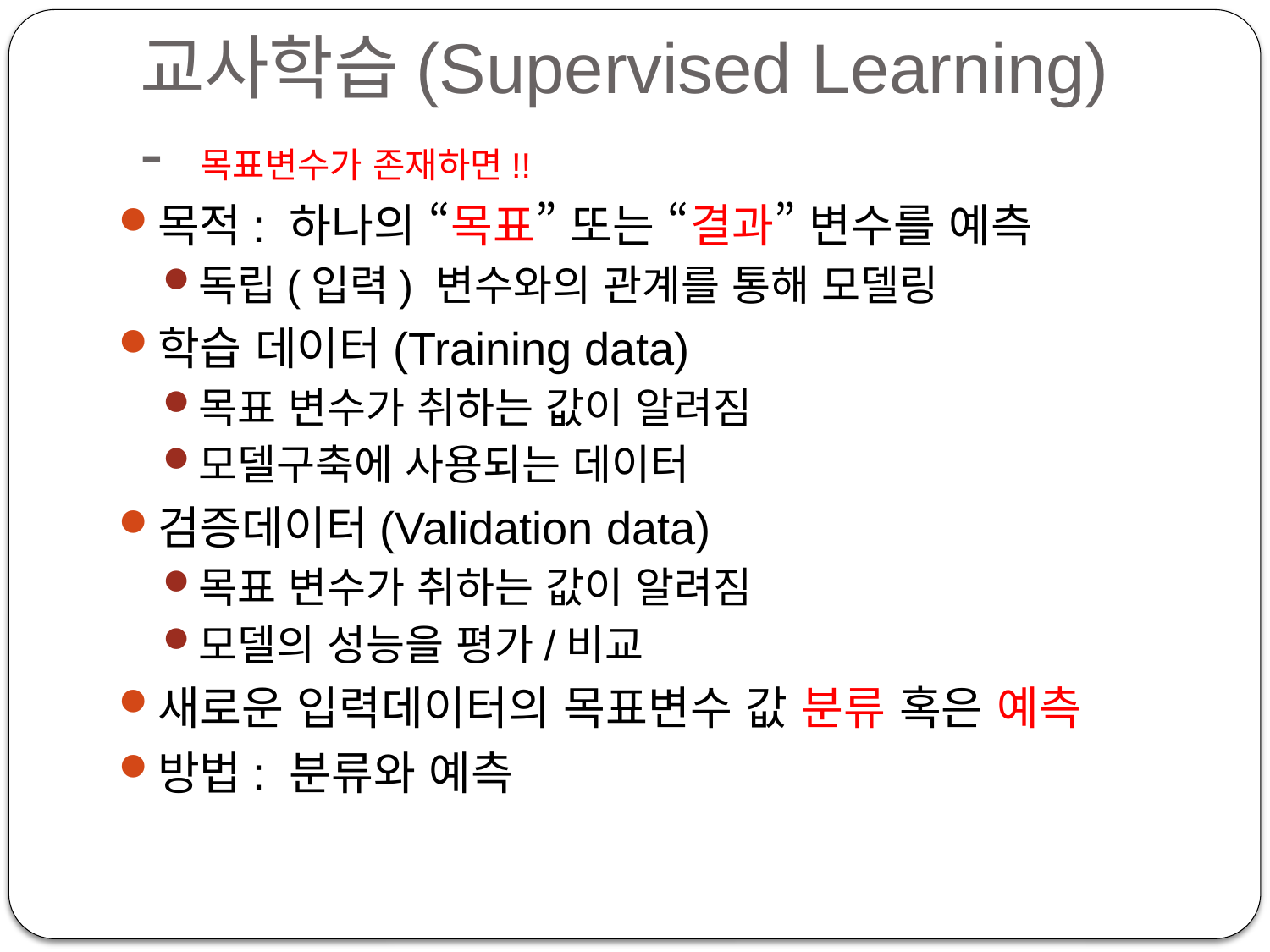

# 교사학습(Supervised Learning) - 목표변수가 존재하면!!
목적: 하나의 “목표” 또는 “결과” 변수를 예측
독립(입력) 변수와의 관계를 통해 모델링
학습 데이터(Training data)
목표 변수가 취하는 값이 알려짐
모델구축에 사용되는 데이터
검증데이터(Validation data)
목표 변수가 취하는 값이 알려짐
모델의 성능을 평가/비교
새로운 입력데이터의 목표변수 값 분류 혹은 예측
방법: 분류와 예측